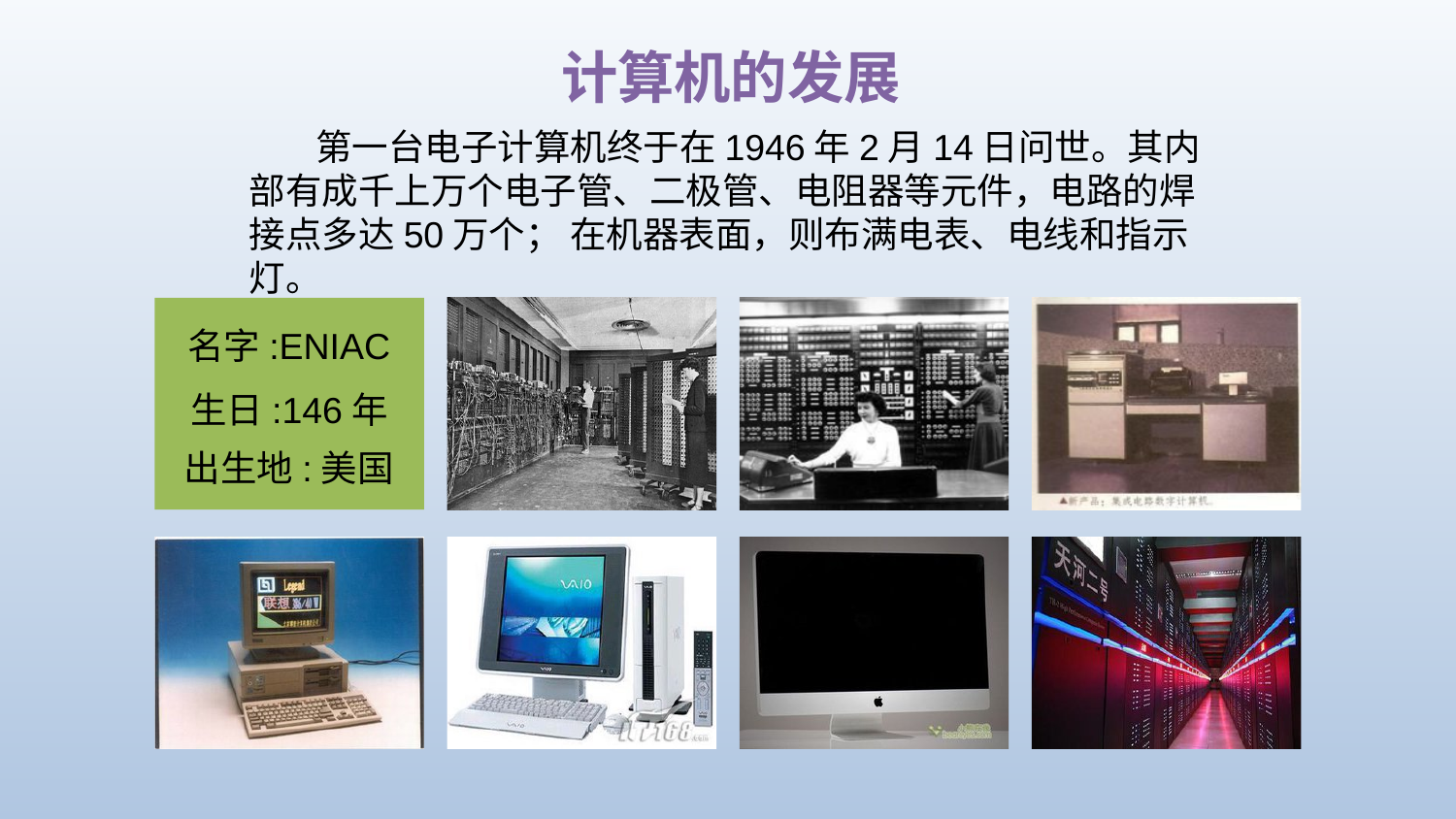

计算机的发展
       第一台电子计算机终于在1946年2月14日问世。其内 部有成千上万个电子管、二极管、电阻器等元件，电路的焊接点多达50万个； 在机器表面，则布满电表、电线和指示灯。

名字:ENIAC

生日:146年
出生地:美国